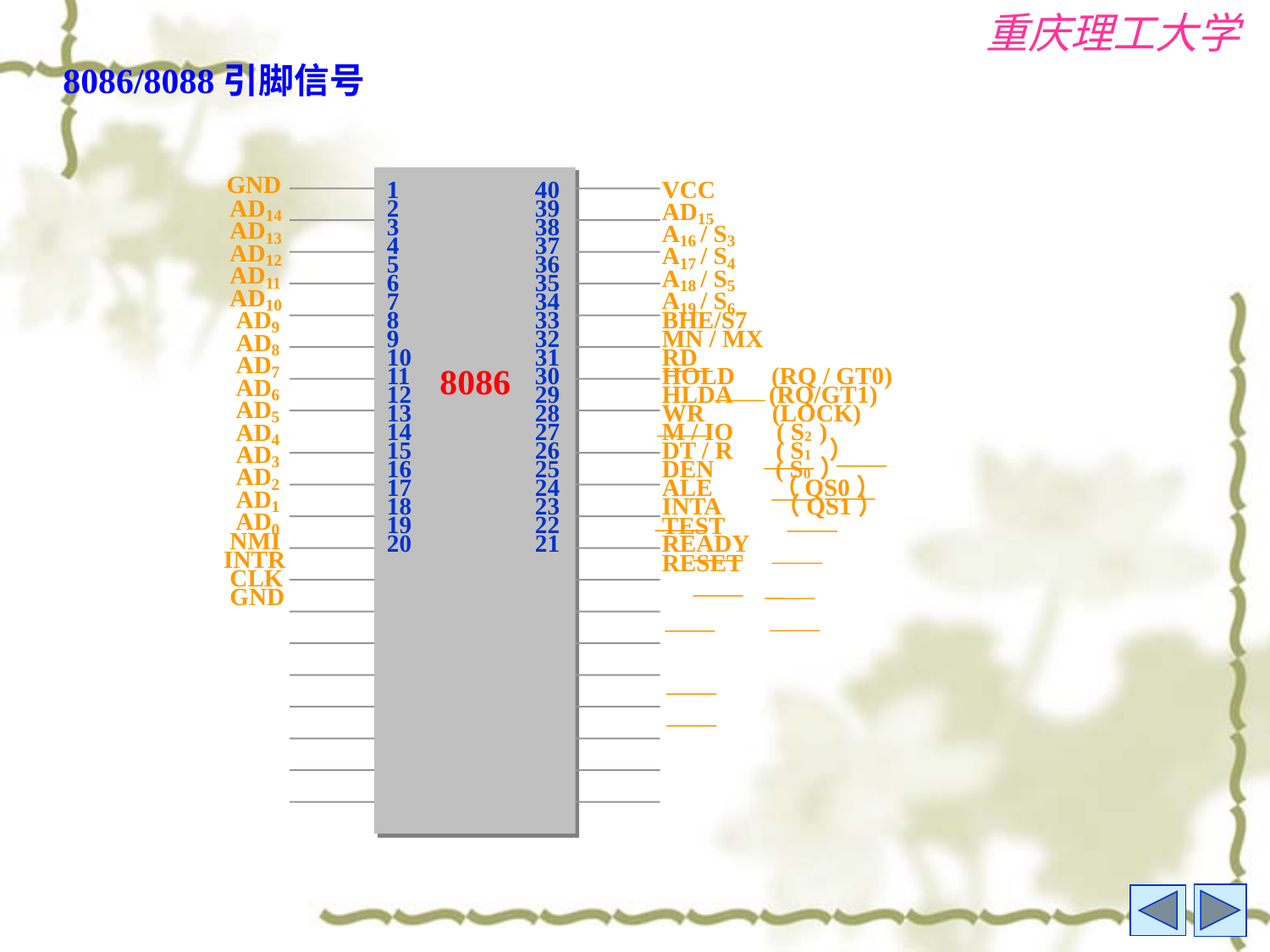

8086/8088引脚信号
 GND
  AD14
  AD13
  AD12
  AD11
  AD10
   AD9
   AD8
   AD7
   AD6
   AD5
   AD4
   AD3
   AD2
   AD1
   AD0
  NMI
 INTR
  CLK
  GND

1
2
3
4
5
6
7
8
9
10
11
12
13
14
15
16
17
18
19
20
40
39
38
37
36
35
34
33
32
31
30
29
28
27
26
25
24
23
22
21
VCC
AD15
A16 / S3
A17 / S4
A18 / S5
A19 / S6
BHE/S7
MN / MX
RD
HOLD      (RQ / GT0)
HLDA      (RQ/GT1)
WR           (LOCK)
M / IO       ( S2  )
DT / R       ( S1  ）
DEN          ( S0 ）
ALE         （QS0）
INTA        （QS1）
TEST
READY
RESET

8086